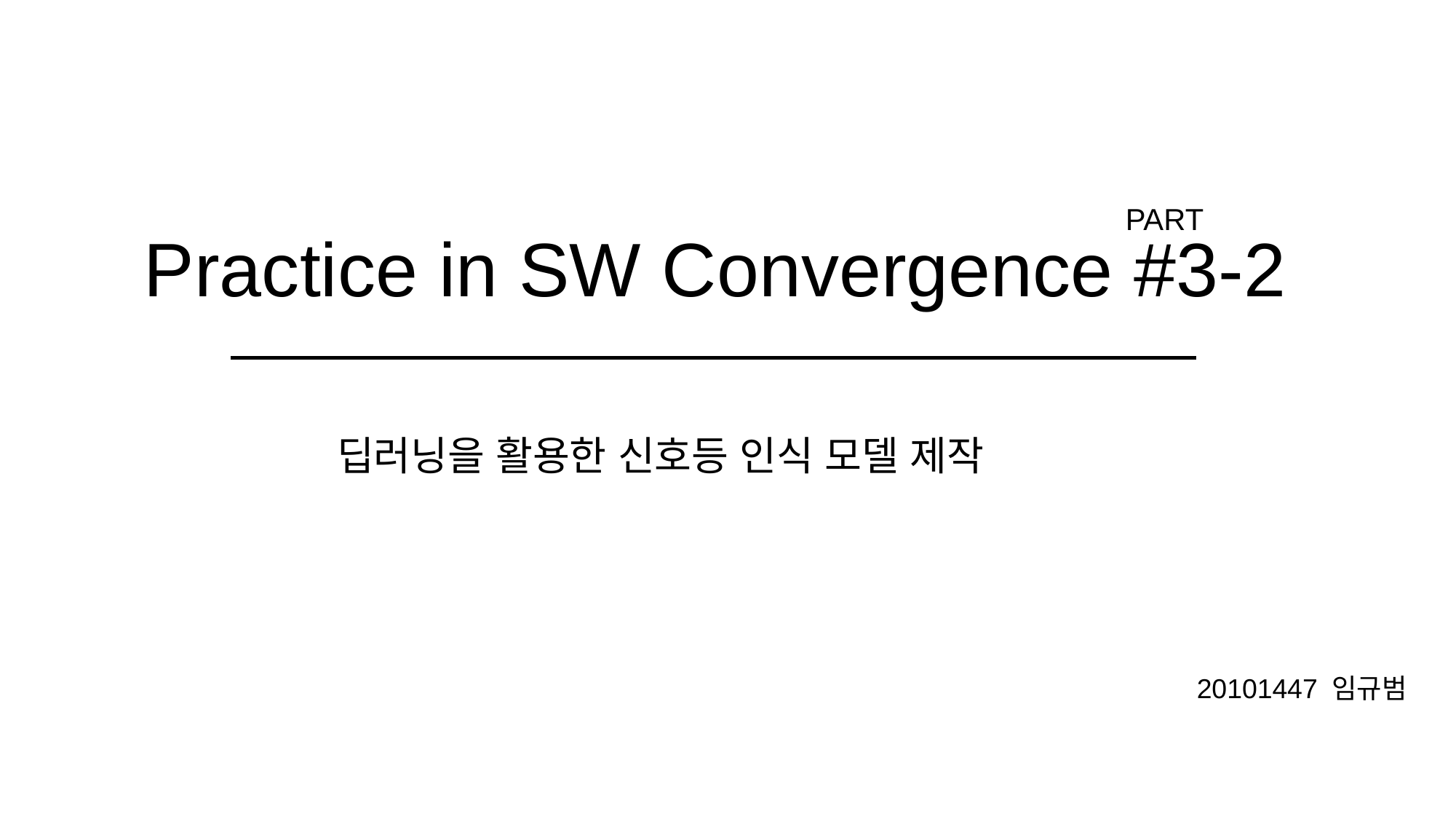

Practice in SW Convergence #3-2
PART

딥러닝을 활용한 신호등 인식 모델 제작

20101447 임규범